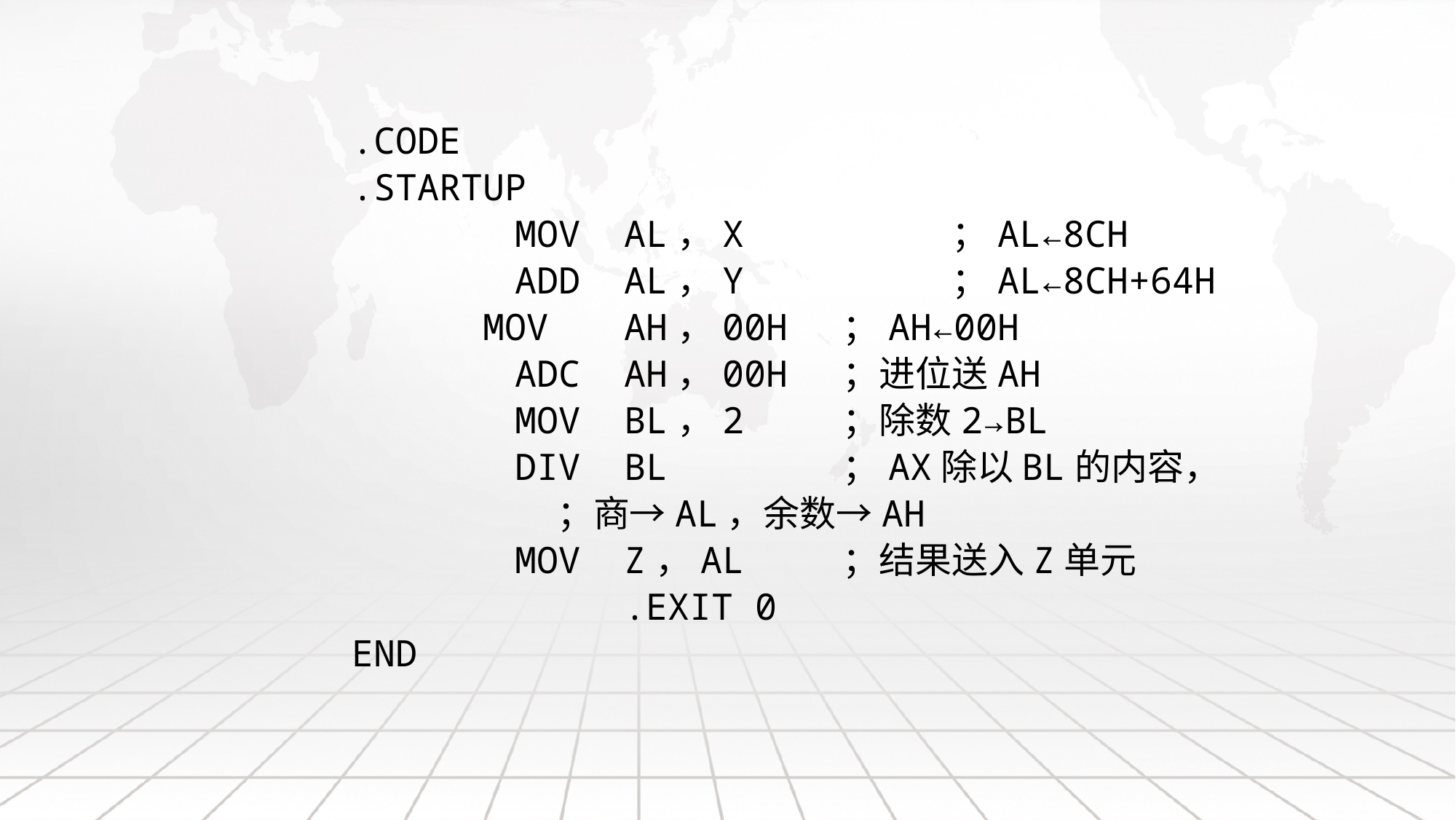

.CODE
.STARTUP
   	MOV	AL，X		；AL←8CH
		ADD	AL，Y		；AL←8CH+64H
      MOV	AH，00H  	；AH←00H
		ADC	AH，00H 	；进位送AH
		MOV	BL，2    	；除数2→BL
		DIV	BL      	；AX除以BL的内容，
                        ；商→AL，余数→AH
		MOV	Z，AL   	；结果送入Z单元
    		.EXIT 0
END